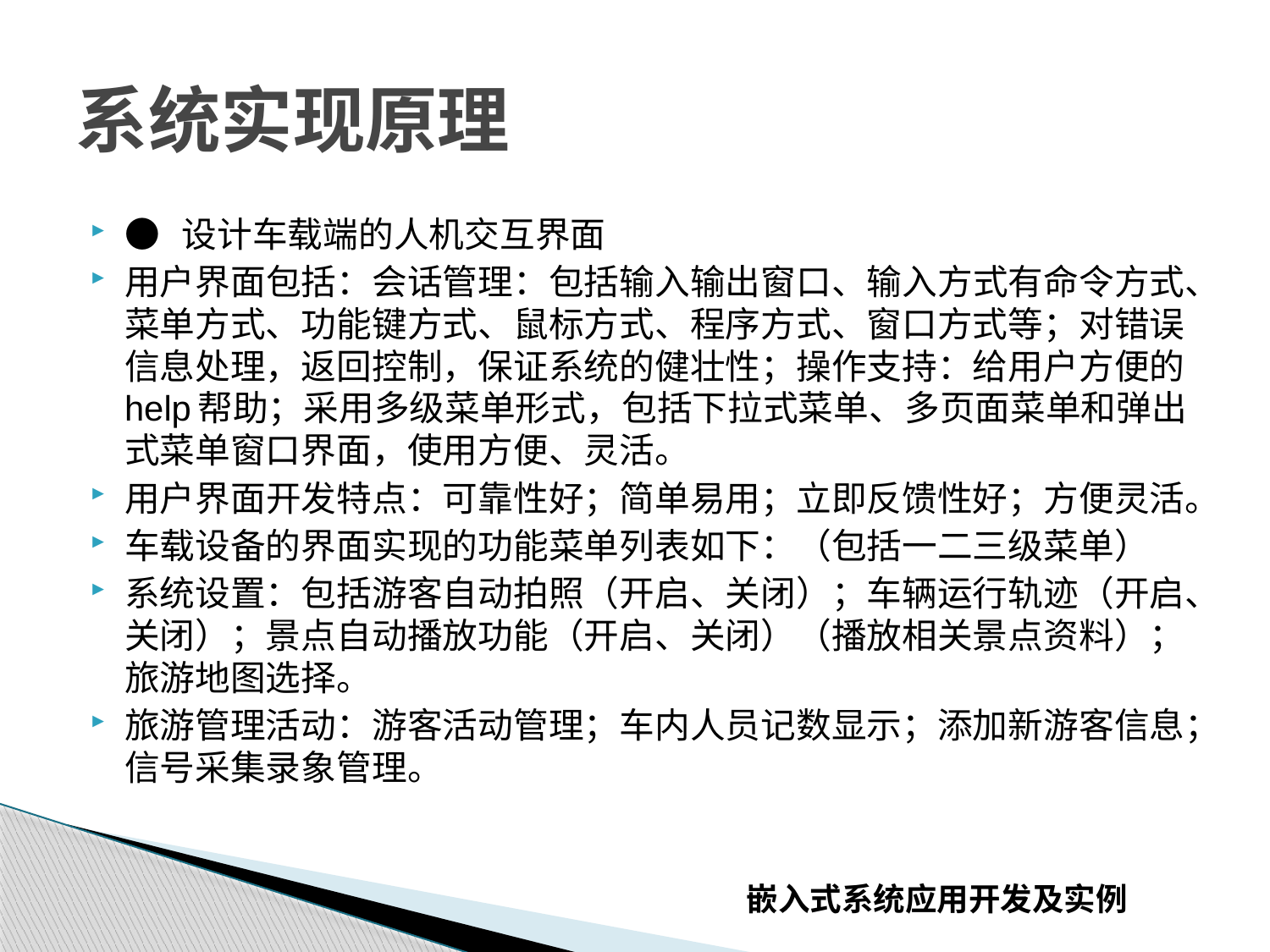

# 系统实现原理
●  设计车载端的人机交互界面
用户界面包括：会话管理：包括输入输出窗口、输入方式有命令方式、菜单方式、功能键方式、鼠标方式、程序方式、窗口方式等；对错误信息处理，返回控制，保证系统的健壮性；操作支持：给用户方便的help帮助；采用多级菜单形式，包括下拉式菜单、多页面菜单和弹出式菜单窗口界面，使用方便、灵活。
用户界面开发特点：可靠性好；简单易用；立即反馈性好；方便灵活。
车载设备的界面实现的功能菜单列表如下：（包括一二三级菜单）
系统设置：包括游客自动拍照（开启、关闭）；车辆运行轨迹（开启、关闭）；景点自动播放功能（开启、关闭）（播放相关景点资料）；旅游地图选择。
旅游管理活动：游客活动管理；车内人员记数显示；添加新游客信息；信号采集录象管理。

嵌入式系统应用开发及实例